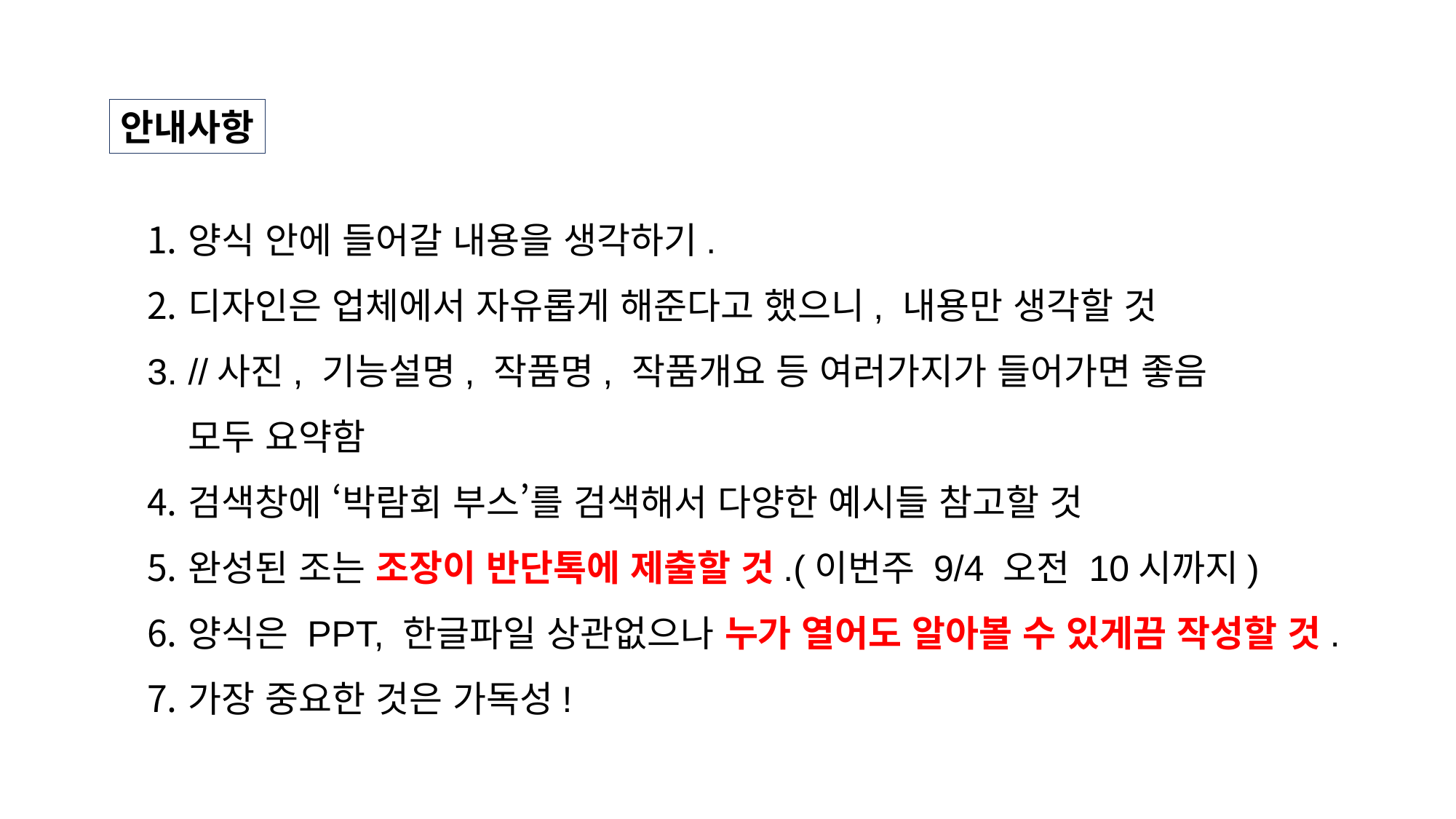

안내사항
양식 안에 들어갈 내용을 생각하기.
디자인은 업체에서 자유롭게 해준다고 했으니, 내용만 생각할 것
//사진, 기능설명, 작품명, 작품개요 등 여러가지가 들어가면 좋음
모두 요약함
검색창에 ‘박람회 부스’를 검색해서 다양한 예시들 참고할 것
완성된 조는 조장이 반단톡에 제출할 것.(이번주 9/4 오전 10시까지)
양식은 PPT, 한글파일 상관없으나 누가 열어도 알아볼 수 있게끔 작성할 것.
가장 중요한 것은 가독성!